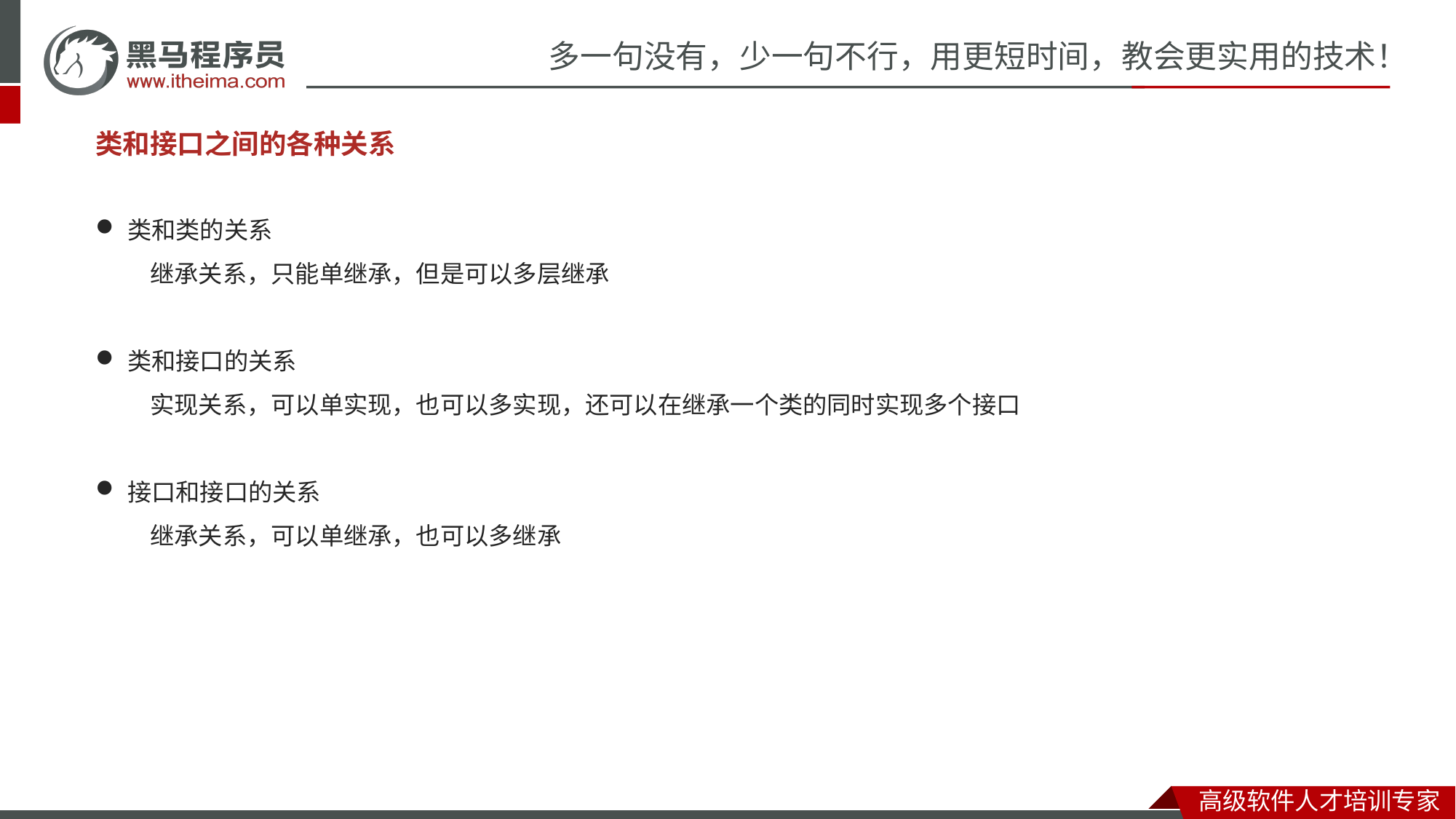

#

类和接口之间的各种关系
类和类的关系
继承关系，只能单继承，但是可以多层继承

类和接口的关系
实现关系，可以单实现，也可以多实现，还可以在继承一个类的同时实现多个接口

接口和接口的关系
继承关系，可以单继承，也可以多继承